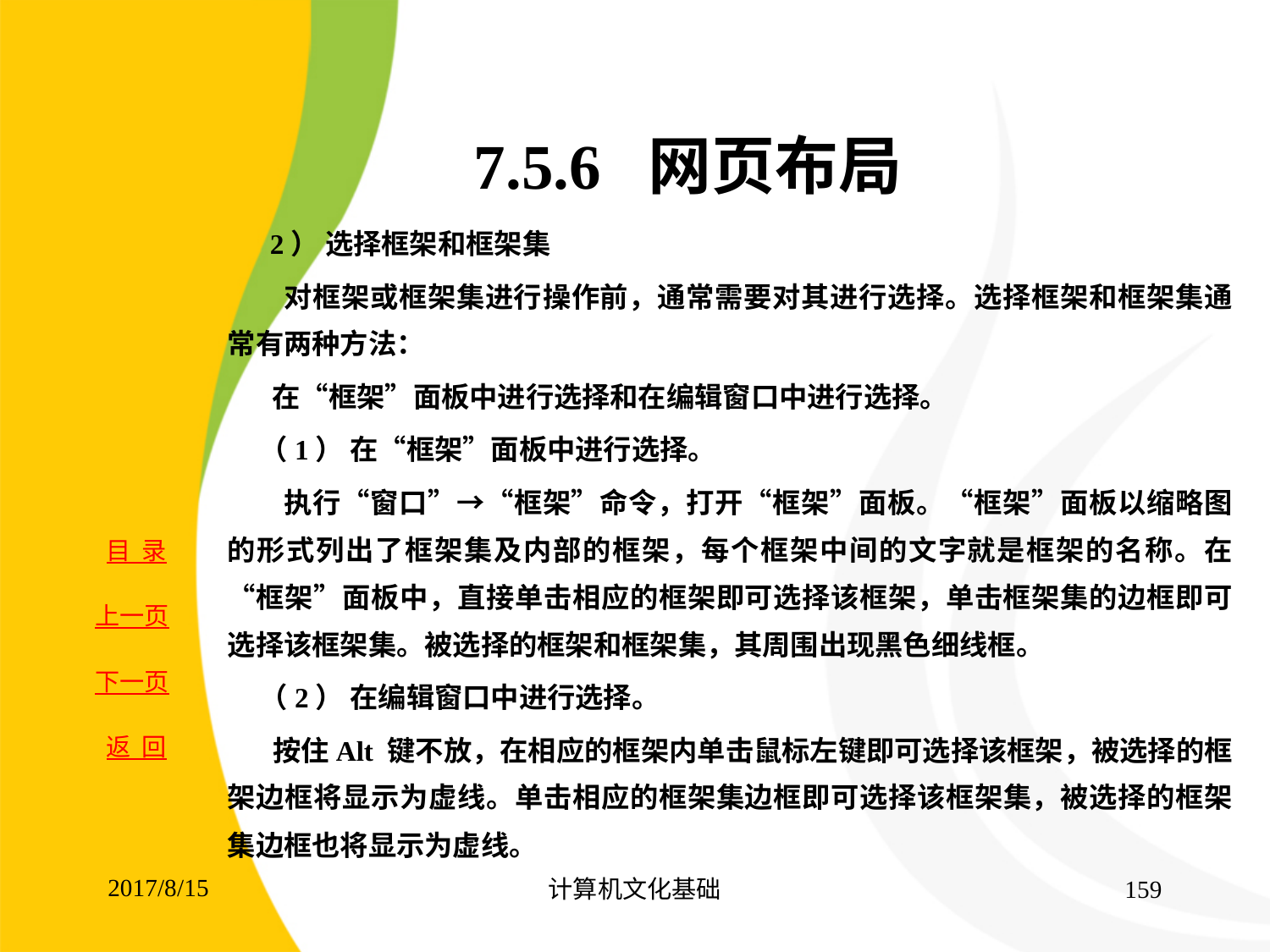

# 7.5.6  网页布局
       2） 选择框架和框架集
       对框架或框架集进行操作前，通常需要对其进行选择。选择框架和框架集通常有两种方法：
      在“框架”面板中进行选择和在编辑窗口中进行选择。
    （1） 在“框架”面板中进行选择。
       执行“窗口”→“框架”命令，打开“框架”面板。“框架”面板以缩略图的形式列出了框架集及内部的框架，每个框架中间的文字就是框架的名称。在“框架”面板中，直接单击相应的框架即可选择该框架，单击框架集的边框即可选择该框架集。被选择的框架和框架集，其周围出现黑色细线框。
    （2） 在编辑窗口中进行选择。
      按住Alt 键不放，在相应的框架内单击鼠标左键即可选择该框架，被选择的框架边框将显示为虚线。单击相应的框架集边框即可选择该框架集，被选择的框架集边框也将显示为虚线。
2017/8/15
计算机文化基础
159